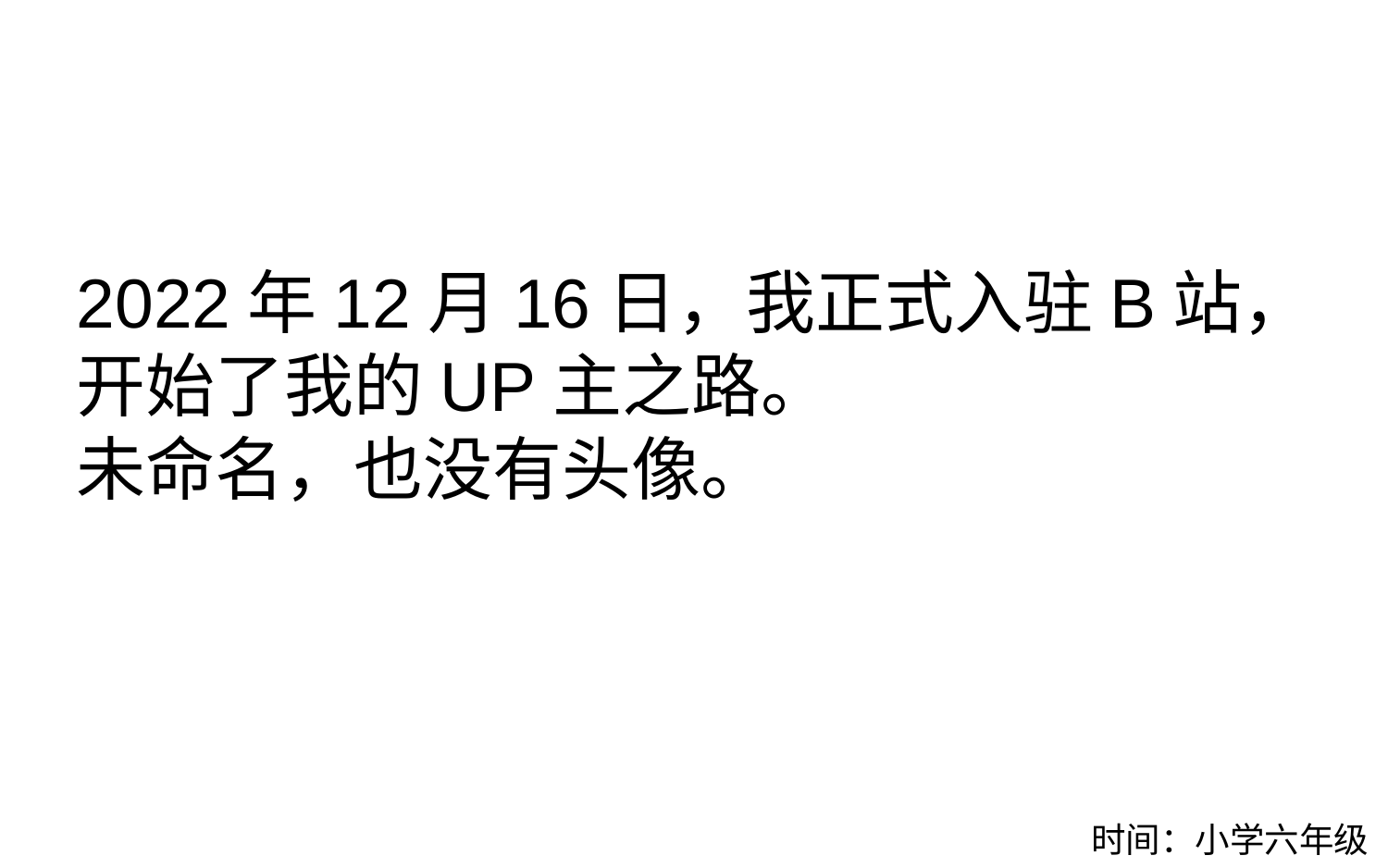

2022年12月16日，我正式入驻B站，
开始了我的UP主之路。
未命名，也没有头像。
时间：小学六年级